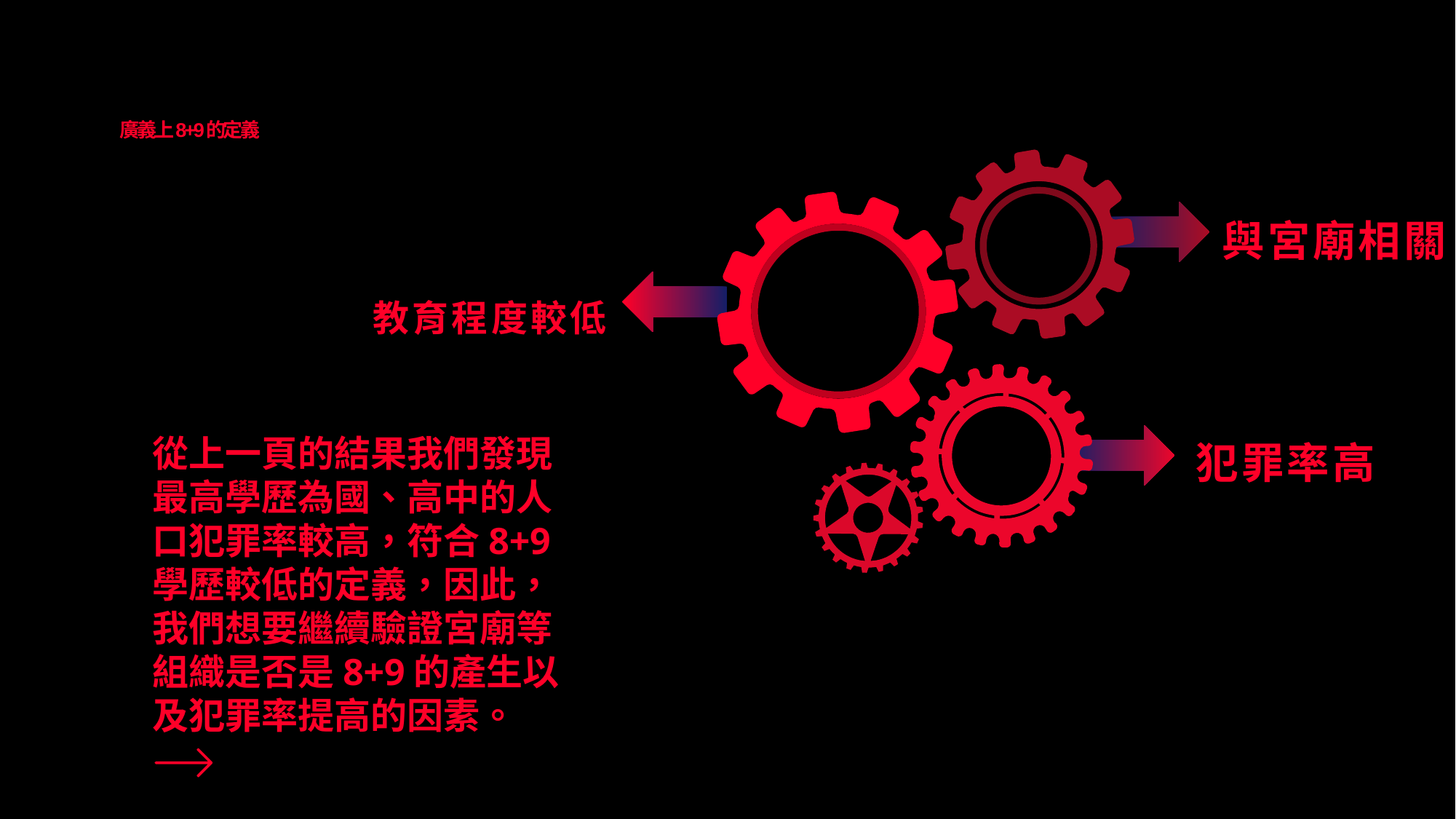

# 廣義上8+9的定義

與宮廟相關

教育程度較低

犯罪率高
從上一頁的結果我們發現最高學歷為國、高中的人口犯罪率較高，符合8+9學歷較低的定義，因此，我們想要繼續驗證宮廟等組織是否是8+9的產生以及犯罪率提高的因素。